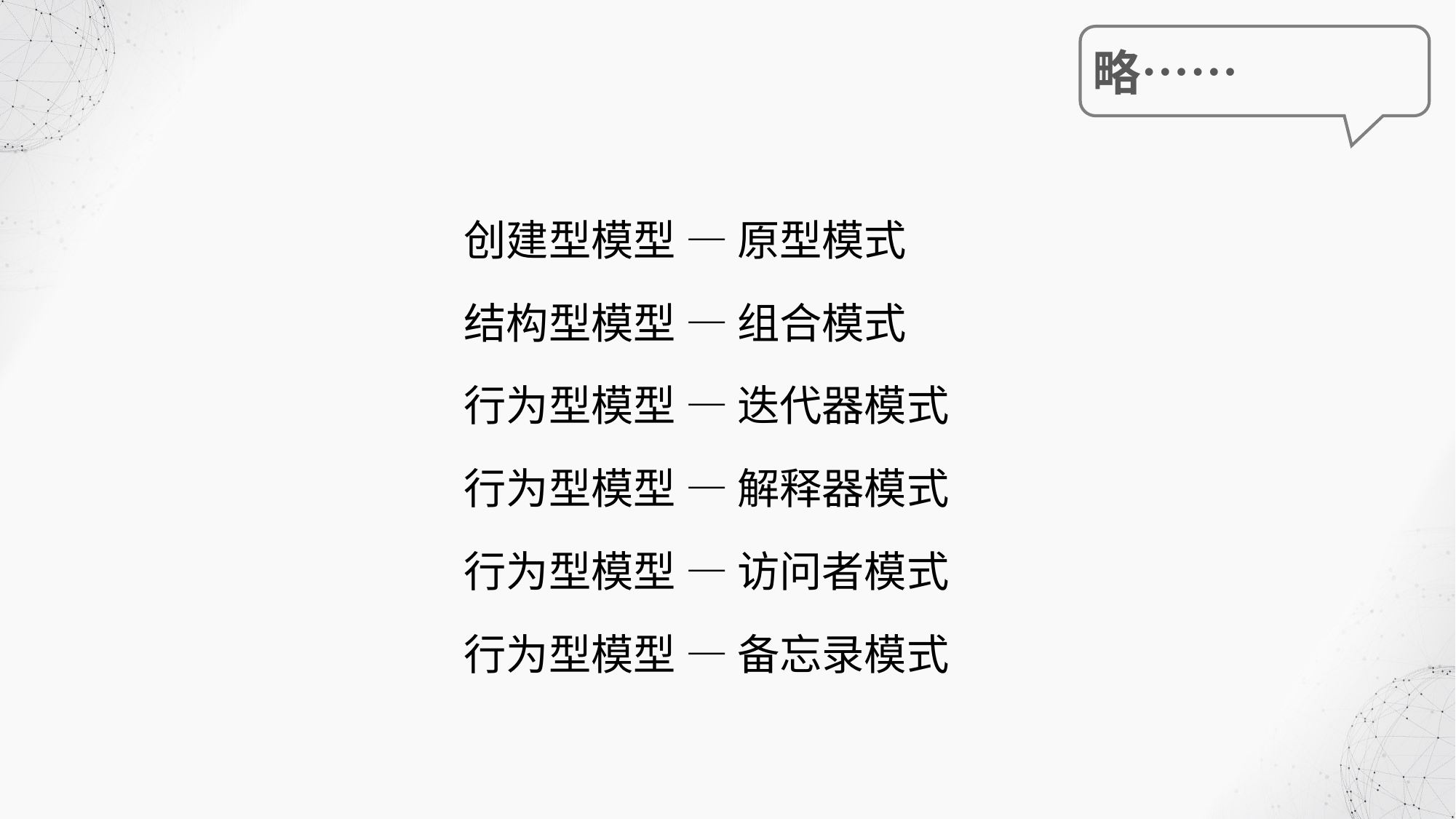

略……
创建型模型 — 原型模式
结构型模型 — 组合模式
行为型模型 — 迭代器模式
行为型模型 — 解释器模式
行为型模型 — 访问者模式
行为型模型 — 备忘录模式